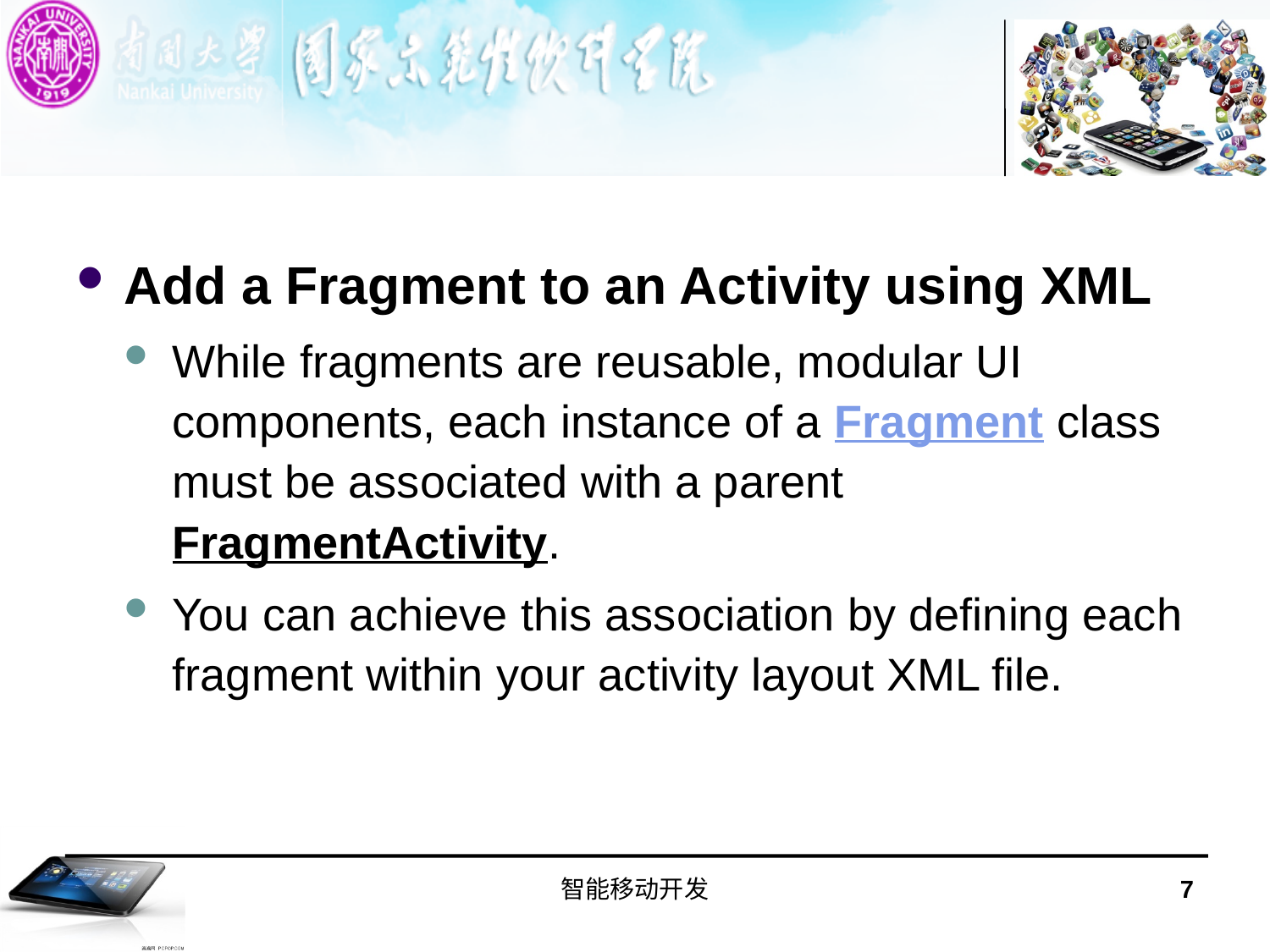

#
Add a Fragment to an Activity using XML
While fragments are reusable, modular UI components, each instance of a Fragment class must be associated with a parent FragmentActivity.
You can achieve this association by defining each fragment within your activity layout XML file.
智能移动开发
7